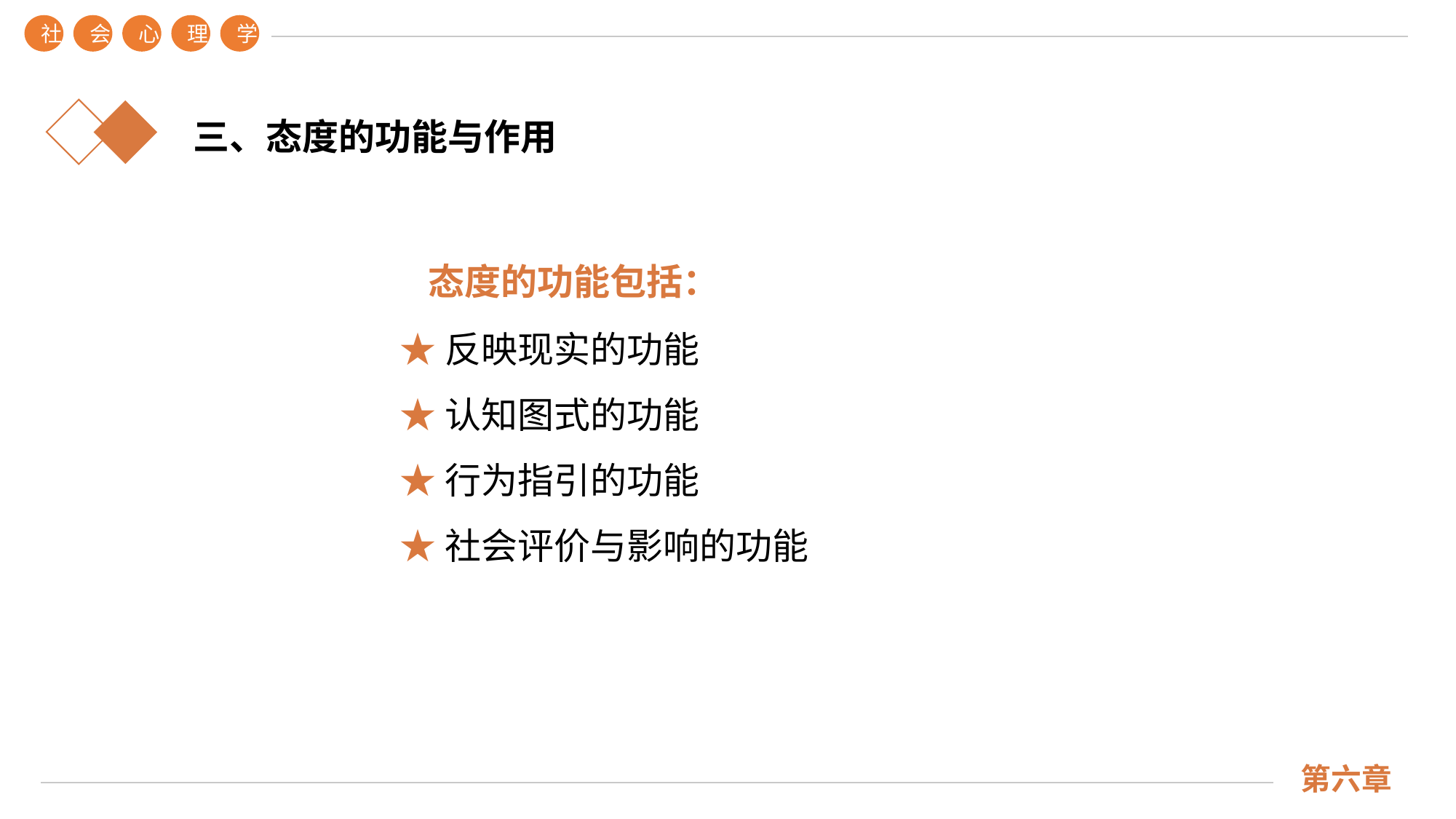

三、态度的功能与作用
   态度的功能包括：
  ★反映现实的功能
  ★认知图式的功能
  ★行为指引的功能
  ★社会评价与影响的功能